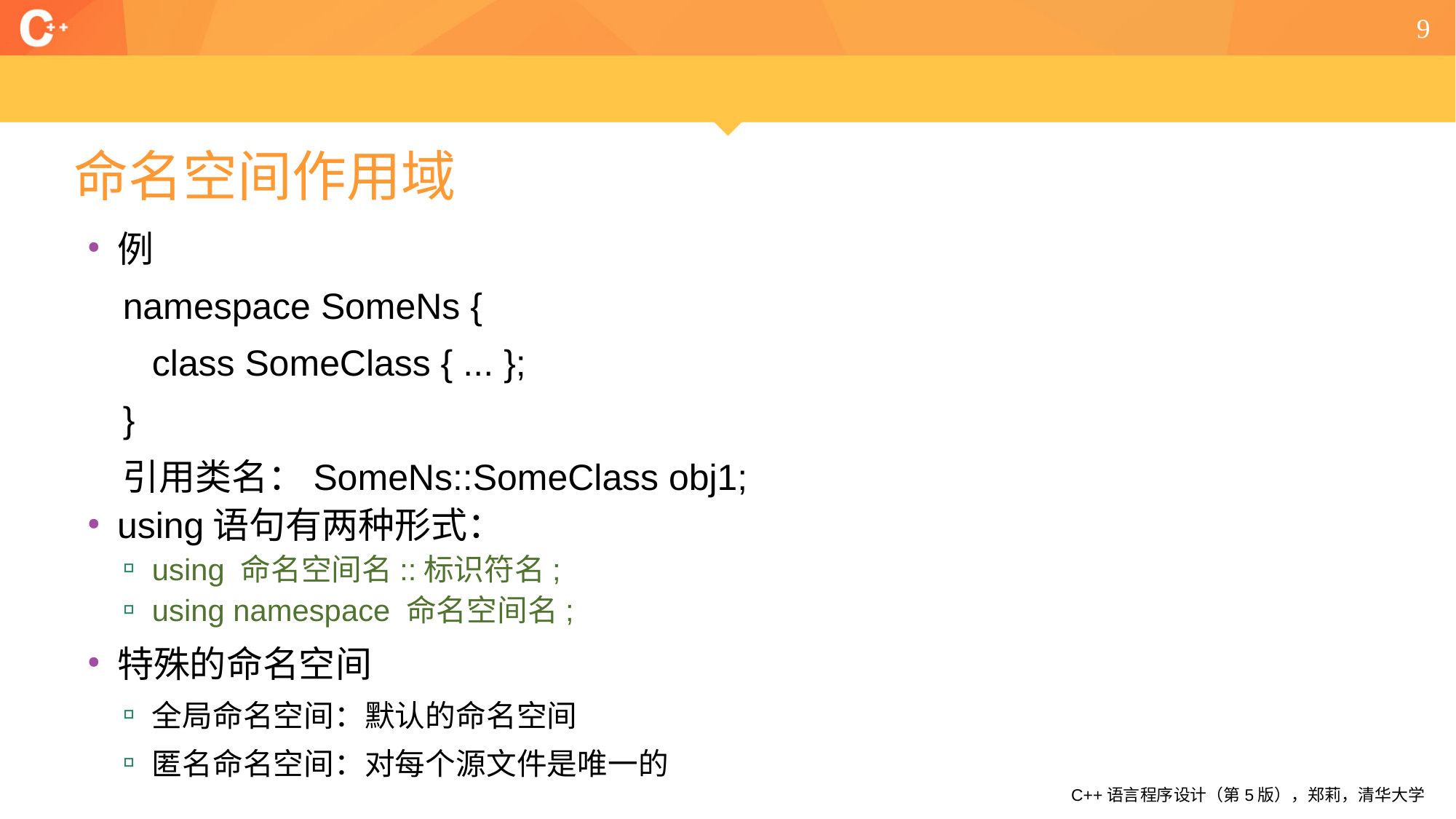

9
# 命名空间作用域
例
namespace SomeNs {
	class SomeClass { ... };
}
引用类名：SomeNs::SomeClass obj1;
using语句有两种形式：
using 命名空间名::标识符名;
using namespace 命名空间名;
特殊的命名空间
全局命名空间：默认的命名空间
匿名命名空间：对每个源文件是唯一的